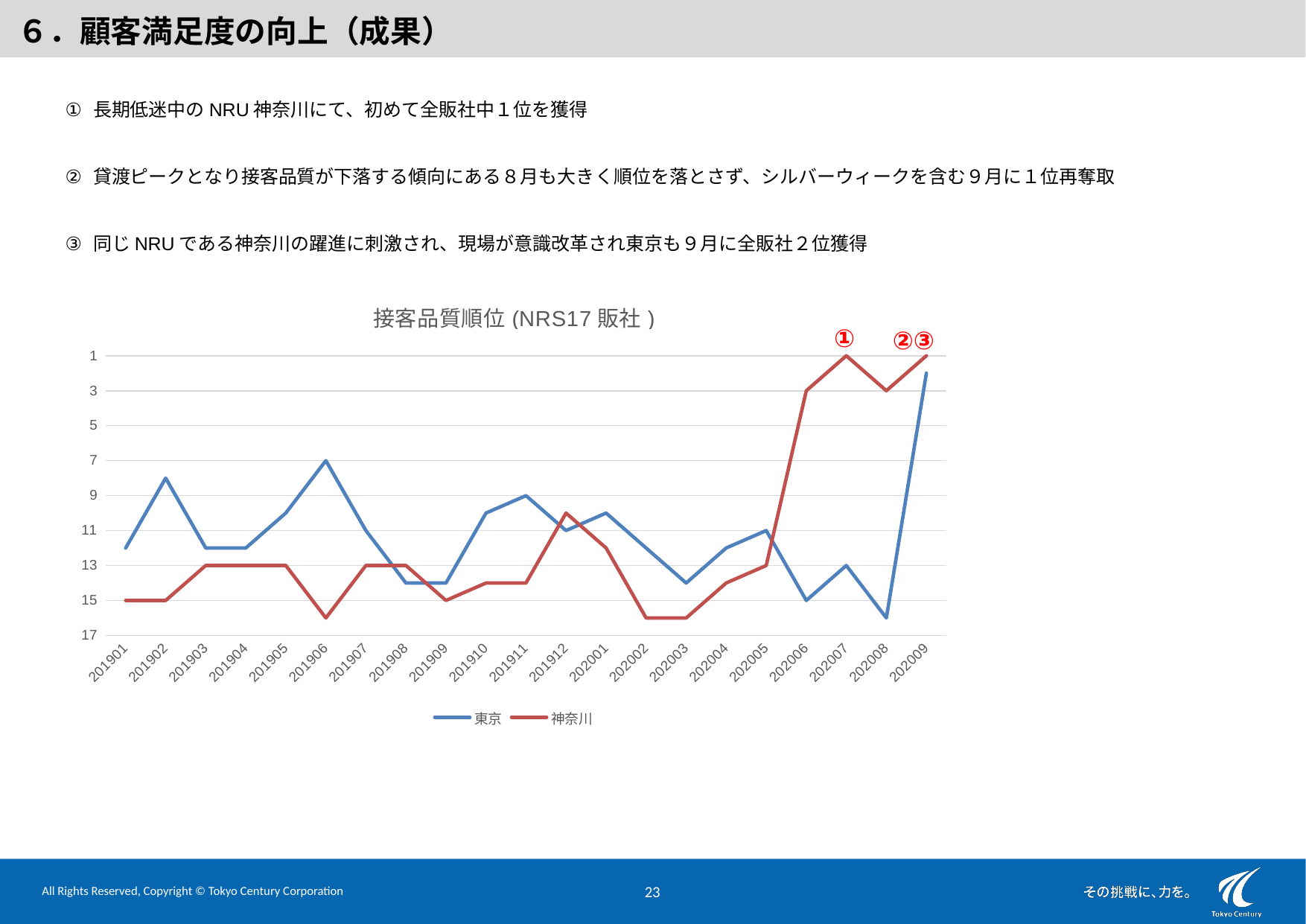

６．顧客満足度の向上（成果）
長期低迷中のNRU神奈川にて、初めて全販社中１位を獲得

貸渡ピークとなり接客品質が下落する傾向にある８月も大きく順位を落とさず、シルバーウィークを含む９月に１位再奪取

同じNRUである神奈川の躍進に刺激され、現場が意識改革され東京も９月に全販社２位獲得

### Chart: 接客品質順位(NRS17販社)

| Category | 東京 | 神奈川 |
|---|---|---|
| 201901 | 12.0 | 15.0 |
| 201902 | 8.0 | 15.0 |
| 201903 | 12.0 | 13.0 |
| 201904 | 12.0 | 13.0 |
| 201905 | 10.0 | 13.0 |
| 201906 | 7.0 | 16.0 |
| 201907 | 11.0 | 13.0 |
| 201908 | 14.0 | 13.0 |
| 201909 | 14.0 | 15.0 |
| 201910 | 10.0 | 14.0 |
| 201911 | 9.0 | 14.0 |
| 201912 | 11.0 | 10.0 |
| 202001 | 10.0 | 12.0 |
| 202002 | 12.0 | 16.0 |
| 202003 | 14.0 | 16.0 |
| 202004 | 12.0 | 14.0 |
| 202005 | 11.0 | 13.0 |
| 202006 | 15.0 | 3.0 |
| 202007 | 13.0 | 1.0 |
| 202008 | 16.0 | 3.0 |
| 202009 | 2.0 | 1.0 |
①
②③